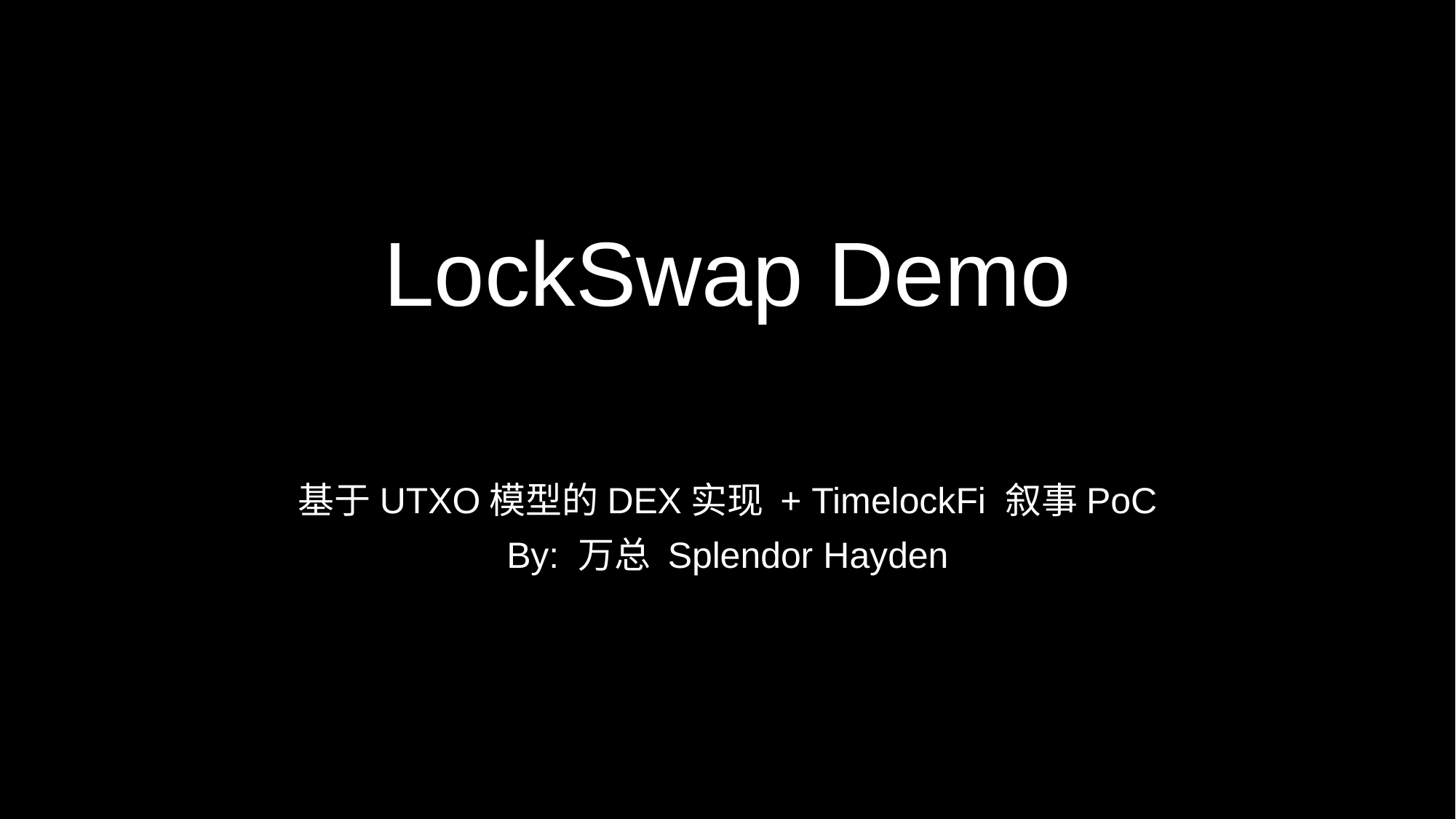

# LockSwap Demo
基于UTXO模型的DEX实现 + TimelockFi 叙事PoC
By: 万总 Splendor Hayden